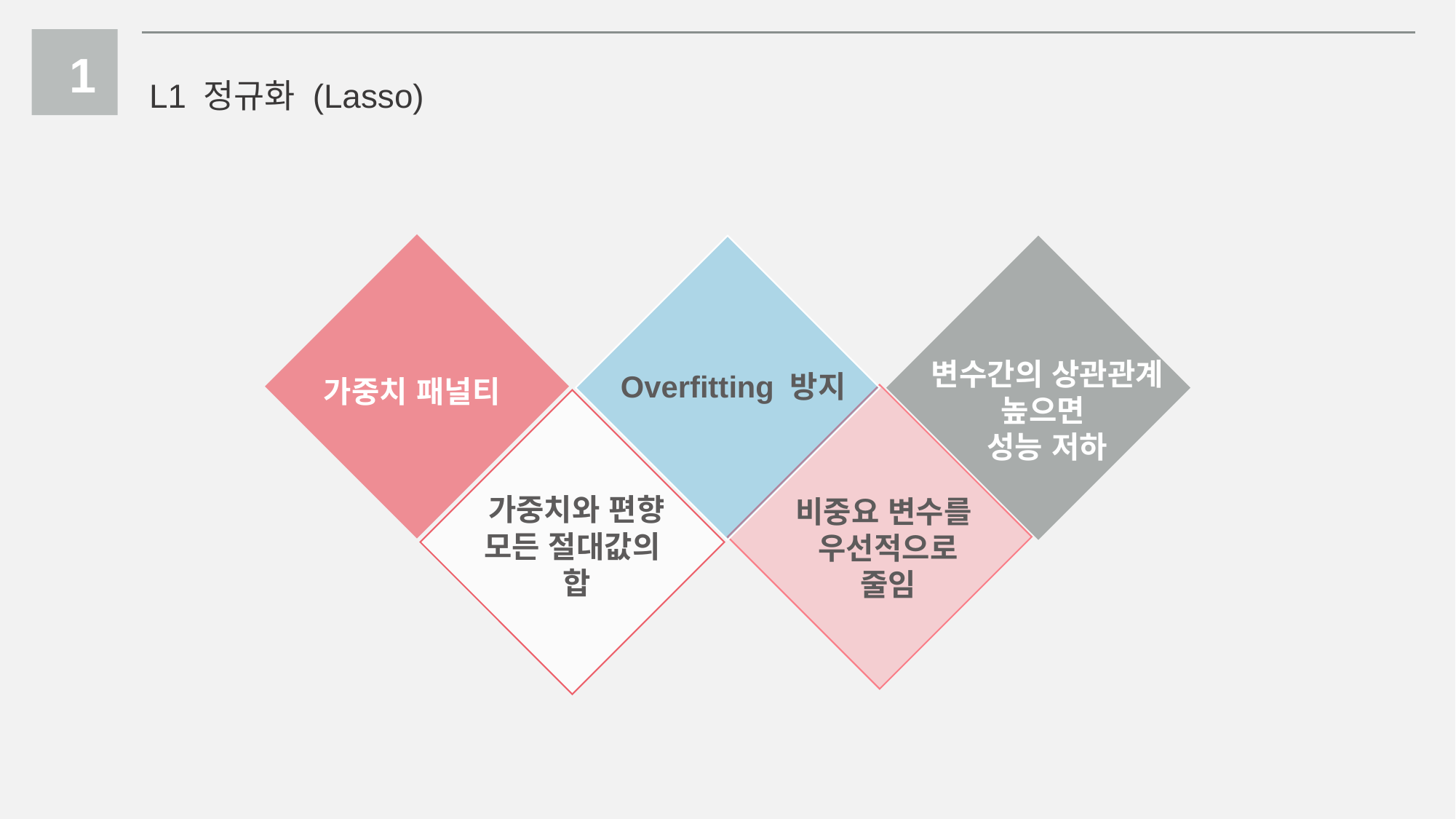

1

L1 정규화 (Lasso)

변수간의 상관관계
높으면
성능 저하
Overfitting 방지
가중치 패널티

가중치와 편향
모든 절대값의
합
비중요 변수를
우선적으로
줄임

Copyrightⓒ. Saebyeol Yu. All Rights Reserved.